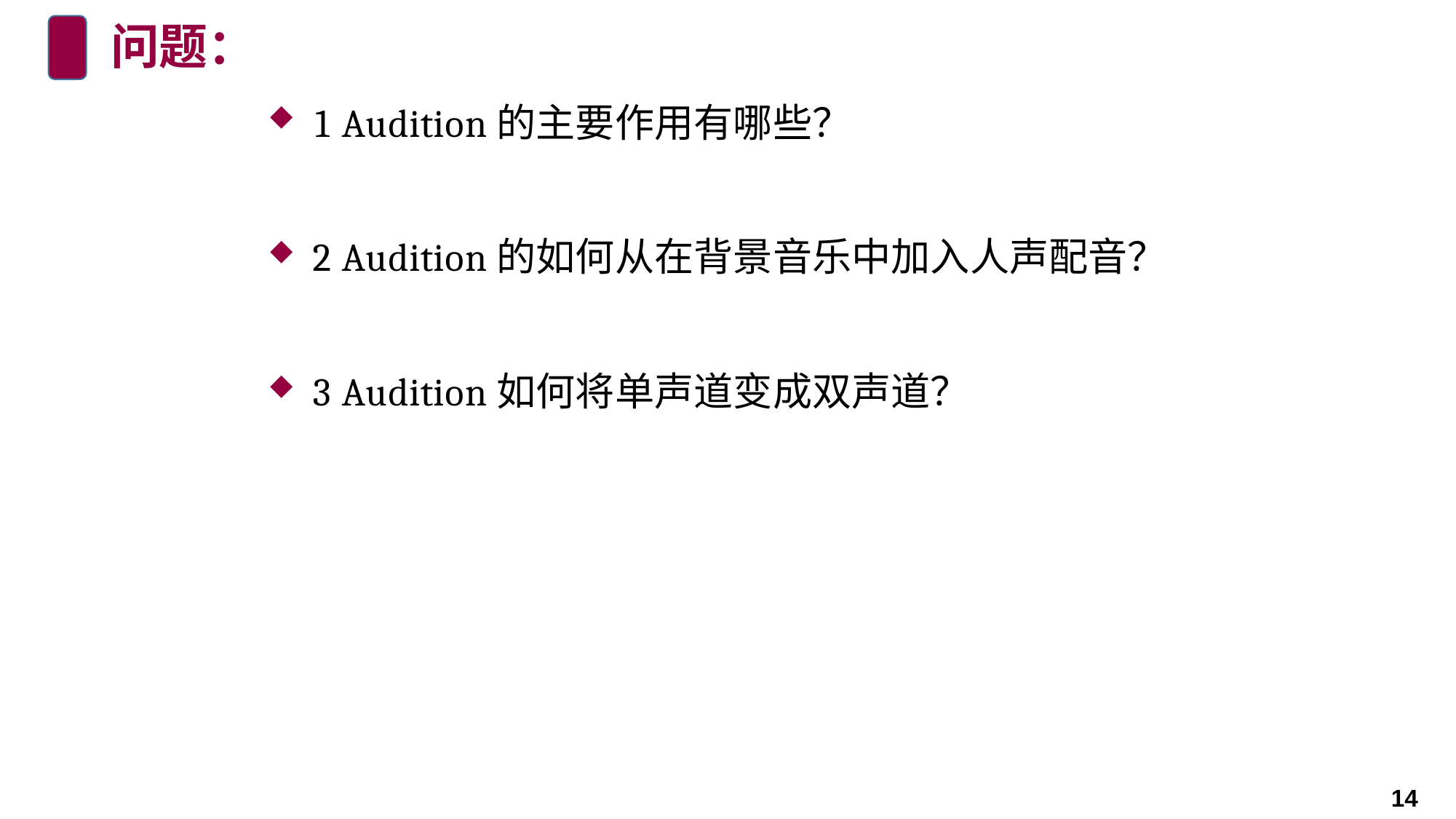

# 问题：
1 Audition的主要作用有哪些？

2 Audition的如何从在背景音乐中加入人声配音？

3 Audition如何将单声道变成双声道？
14